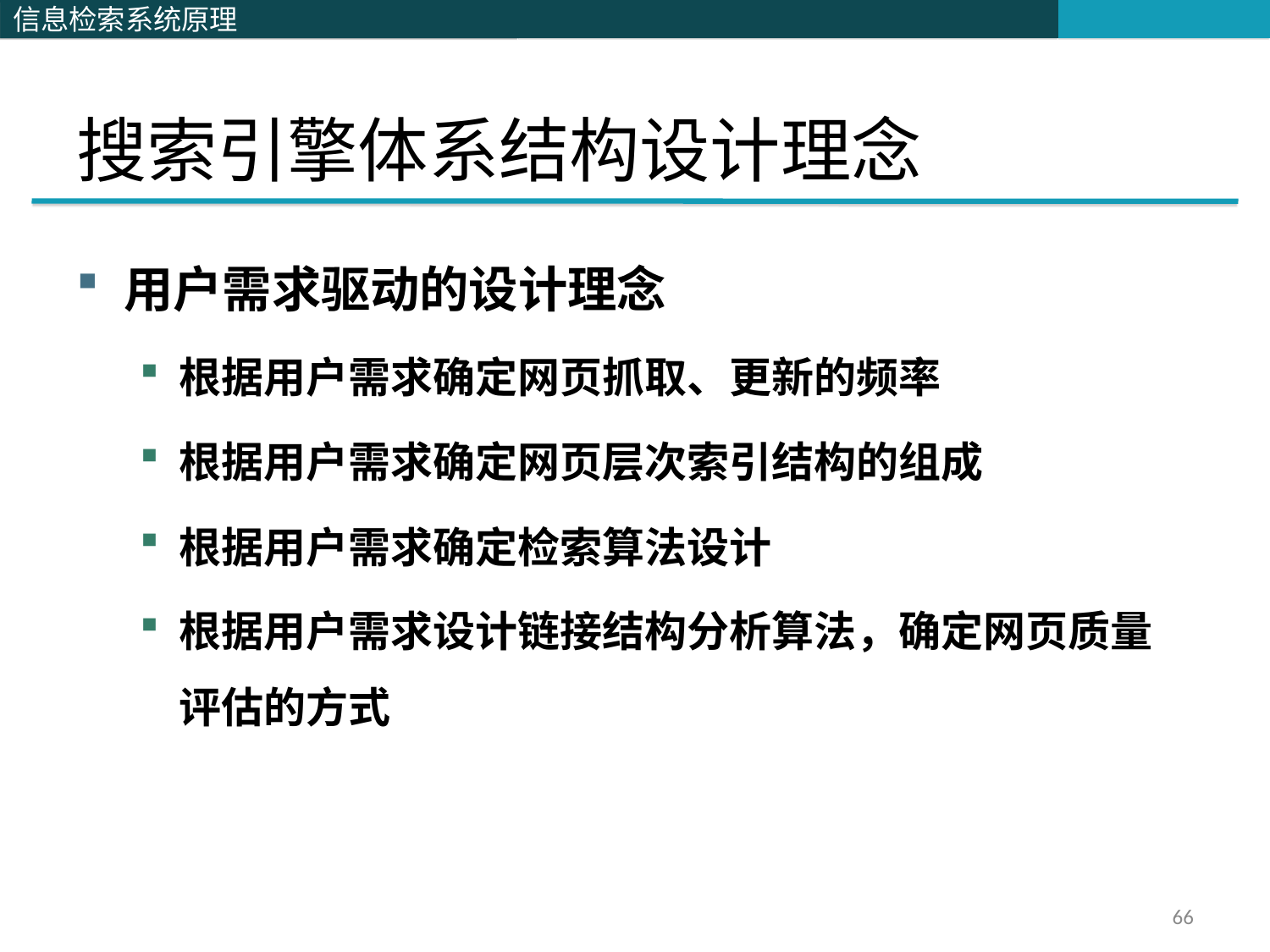

# 搜索引擎体系结构设计理念
用户需求驱动的设计理念
根据用户需求确定网页抓取、更新的频率
根据用户需求确定网页层次索引结构的组成
根据用户需求确定检索算法设计
根据用户需求设计链接结构分析算法，确定网页质量评估的方式

66